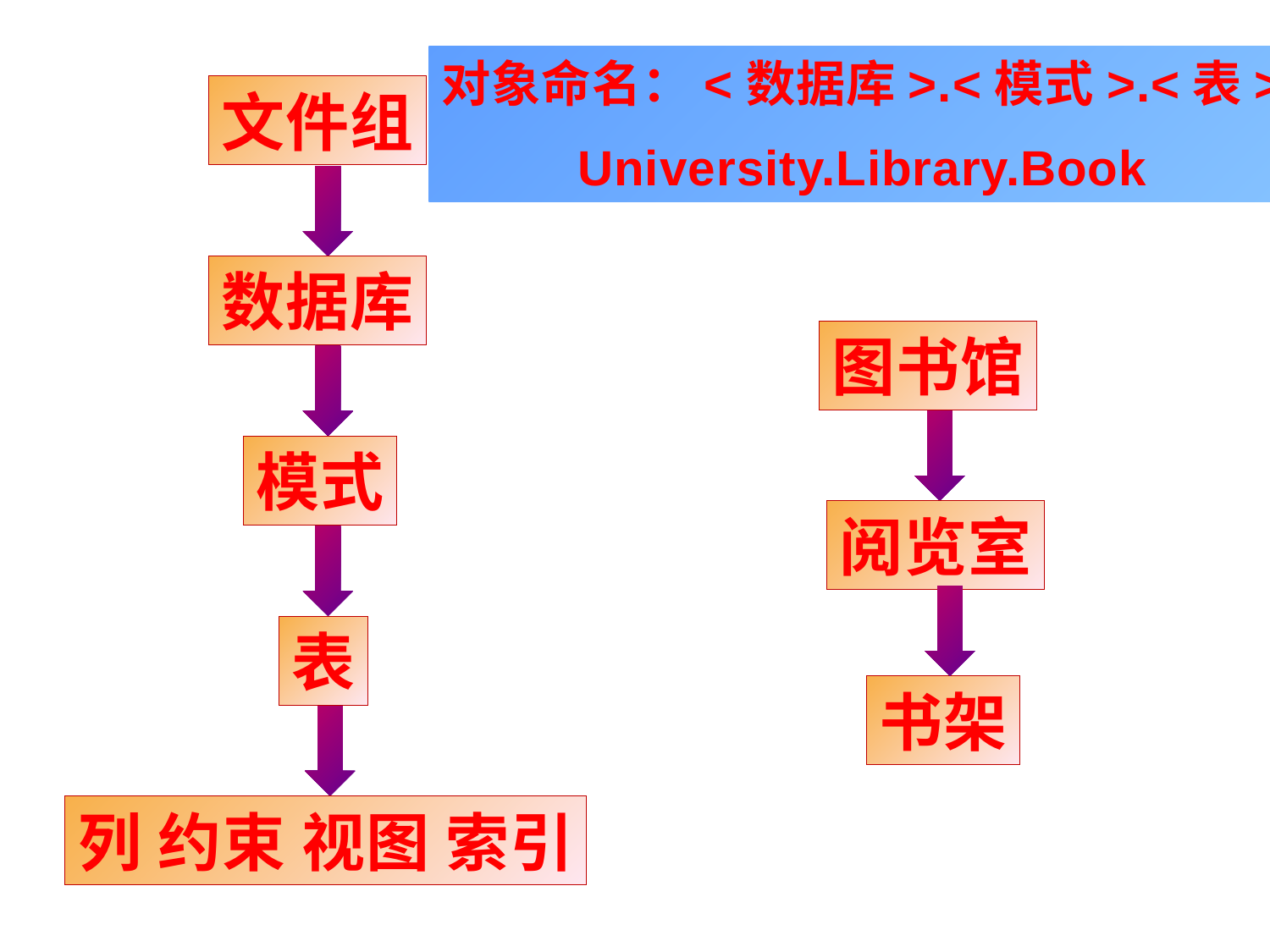

对象命名：<数据库>.<模式>.<表>
University.Library.Book
文件组

数据库
图书馆

模式
阅览室

表
书架

列 约束 视图 索引